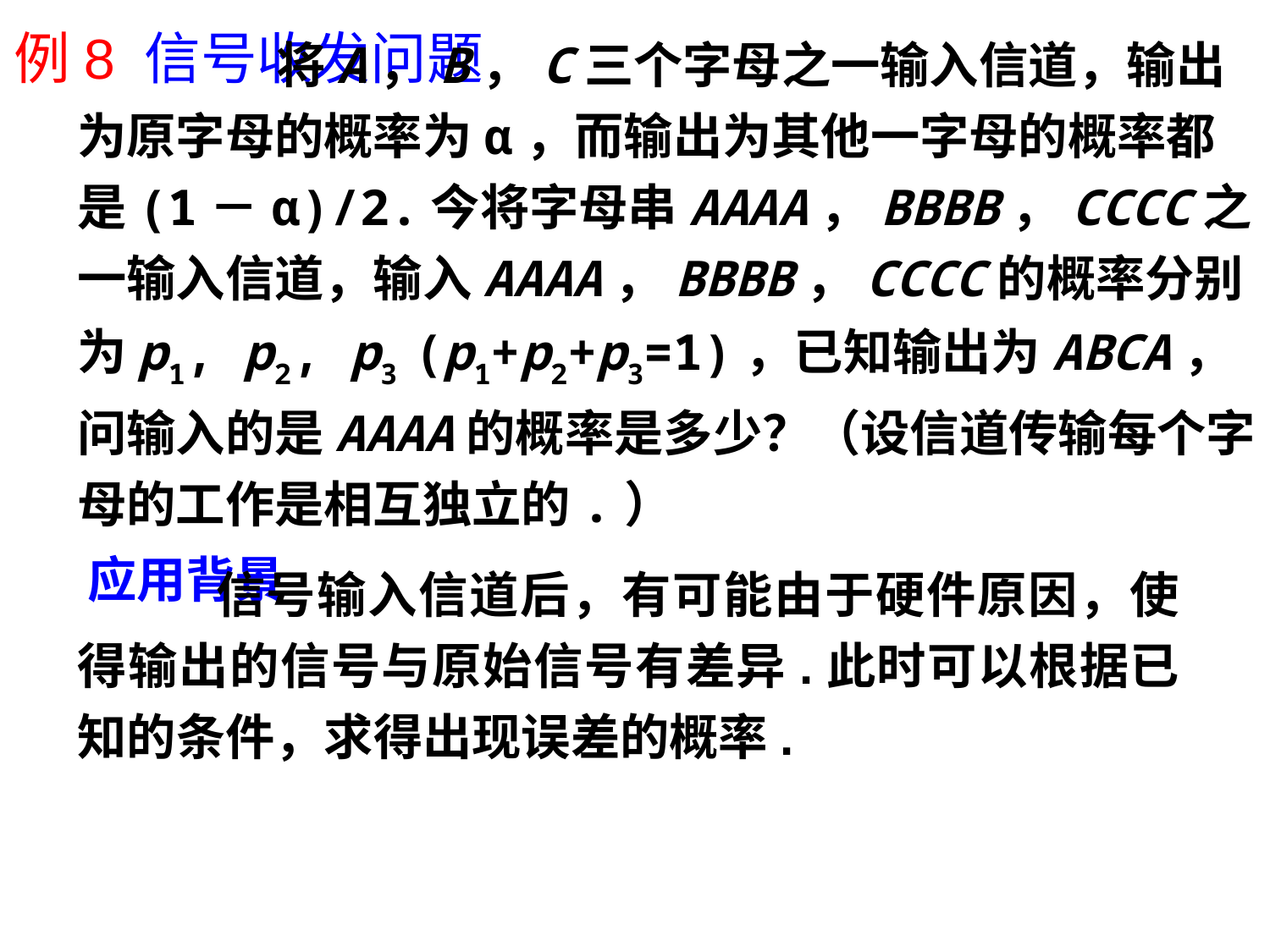

# 例8 信号收发问题
                 将A，B，C三个字母之一输入信道，输出为原字母的概率为α，而输出为其他一字母的概率都是(1－α)/2.今将字母串AAAA，BBBB，CCCC之一输入信道，输入AAAA，BBBB，CCCC的概率分别为p1, p2, p3 (p1+p2+p3=1)，已知输出为ABCA，问输入的是AAAA的概率是多少？（设信道传输每个字母的工作是相互独立的.）
应用背景
          信号输入信道后，有可能由于硬件原因，使得输出的信号与原始信号有差异.此时可以根据已知的条件，求得出现误差的概率.